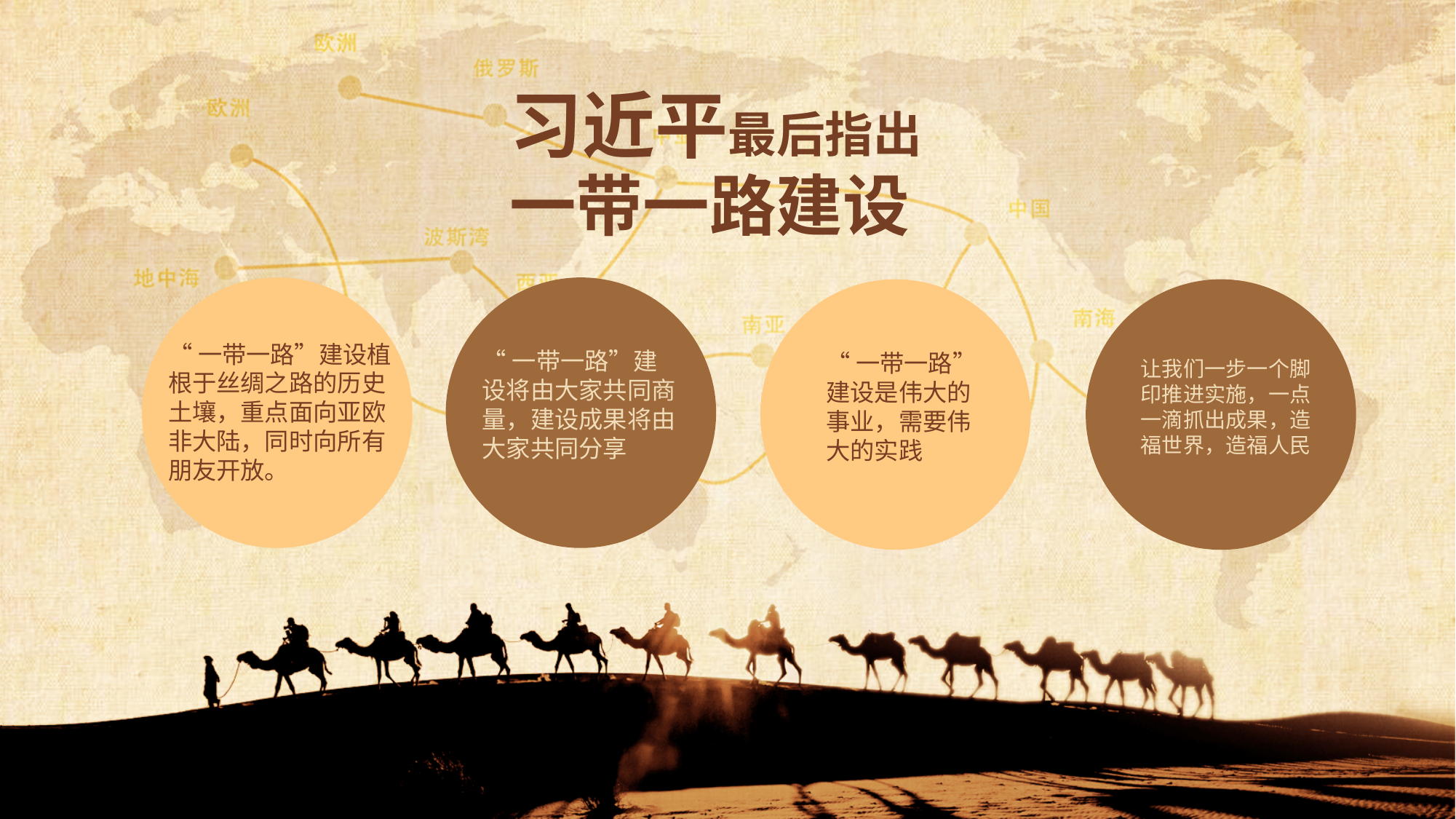

习近平最后指出
一带一路建设

“一带一路”建设植根于丝绸之路的历史土壤，重点面向亚欧非大陆，同时向所有朋友开放。

“一带一路”建设将由大家共同商量，建设成果将由大家共同分享

“一带一路”建设是伟大的事业，需要伟大的实践

让我们一步一个脚印推进实施，一点一滴抓出成果，造福世界，造福人民
PPT模板下载：www.1ppt.com/moban/     行业PPT模板：www.1ppt.com/hangye/
节日PPT模板：www.1ppt.com/jieri/           PPT素材下载：www.1ppt.com/sucai/
PPT背景图片：www.1ppt.com/beijing/      PPT图表下载：www.1ppt.com/tubiao/
优秀PPT下载：www.1ppt.com/xiazai/        PPT教程： www.1ppt.com/powerpoint/
Word教程： www.1ppt.com/word/              Excel教程：www.1ppt.com/excel/
资料下载：www.1ppt.com/ziliao/                PPT课件下载：www.1ppt.com/kejian/
范文下载：www.1ppt.com/fanwen/             试卷下载：www.1ppt.com/shiti/
教案下载：www.1ppt.com/jiaoan/
字体下载：www.1ppt.com/ziti/